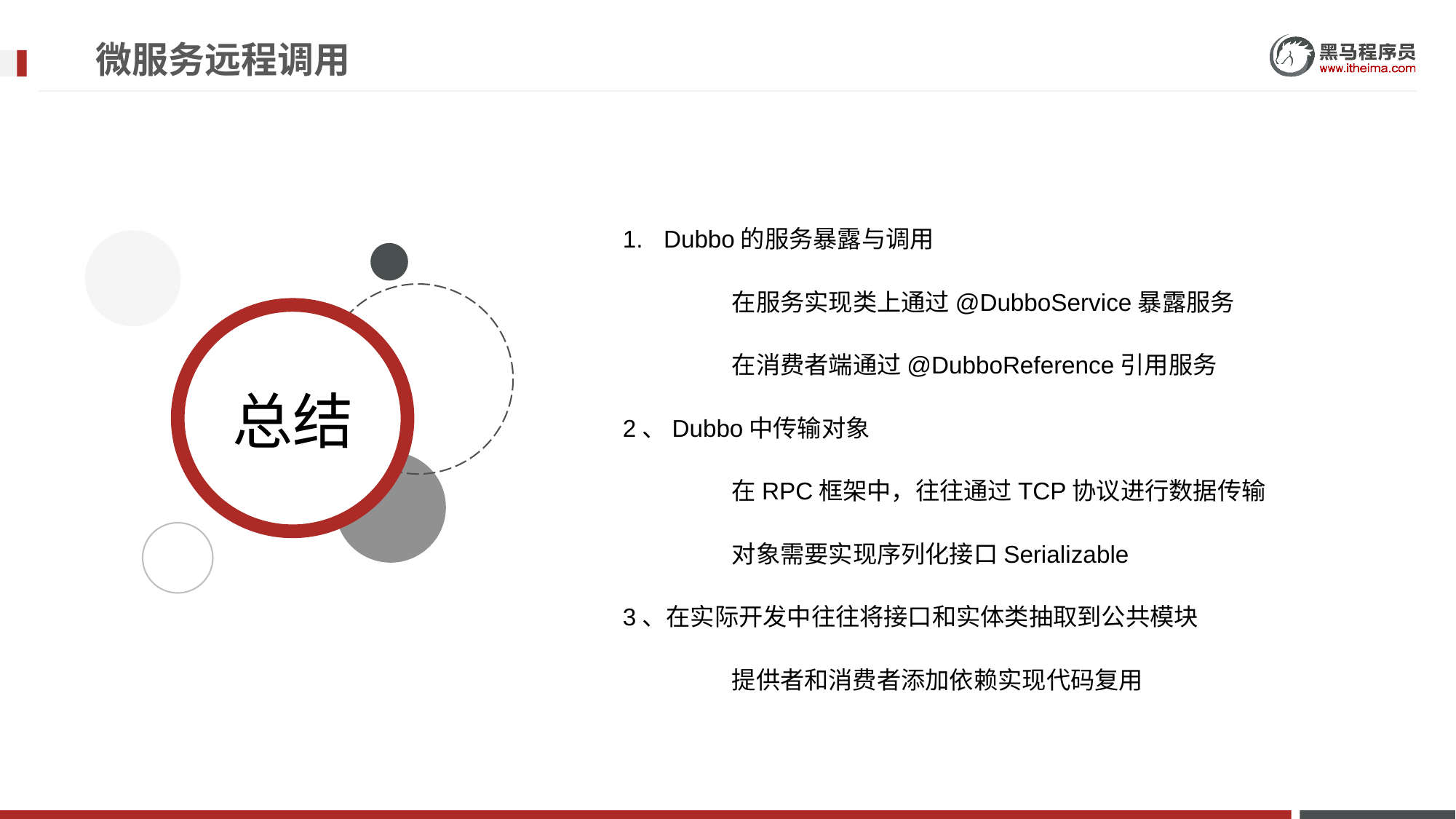

# 微服务远程调用
Dubbo的服务暴露与调用
	在服务实现类上通过@DubboService暴露服务
	在消费者端通过@DubboReference引用服务
2、Dubbo中传输对象
	在RPC框架中，往往通过TCP协议进行数据传输
	对象需要实现序列化接口Serializable
3、在实际开发中往往将接口和实体类抽取到公共模块
	提供者和消费者添加依赖实现代码复用